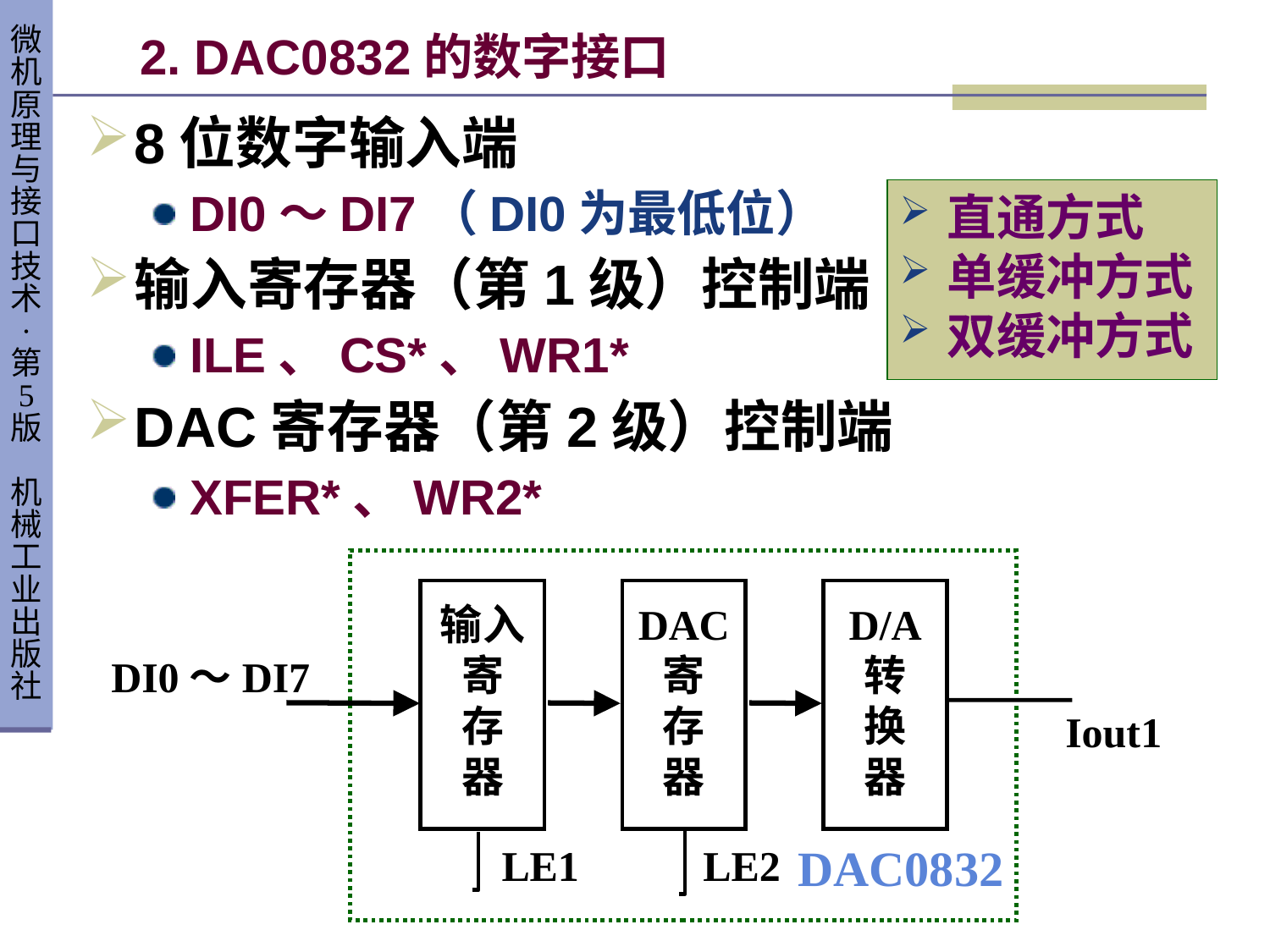

# 2. DAC0832的数字接口
8位数字输入端
DI0～DI7（DI0为最低位）
输入寄存器（第1级）控制端
ILE、CS*、WR1*
DAC寄存器（第2级）控制端
XFER*、WR2*
直通方式
单缓冲方式
双缓冲方式

输入
寄
存
器
DAC
寄
存
器
D/A
转
换
器
DI0～DI7

Iout1

DAC0832
LE1
LE2